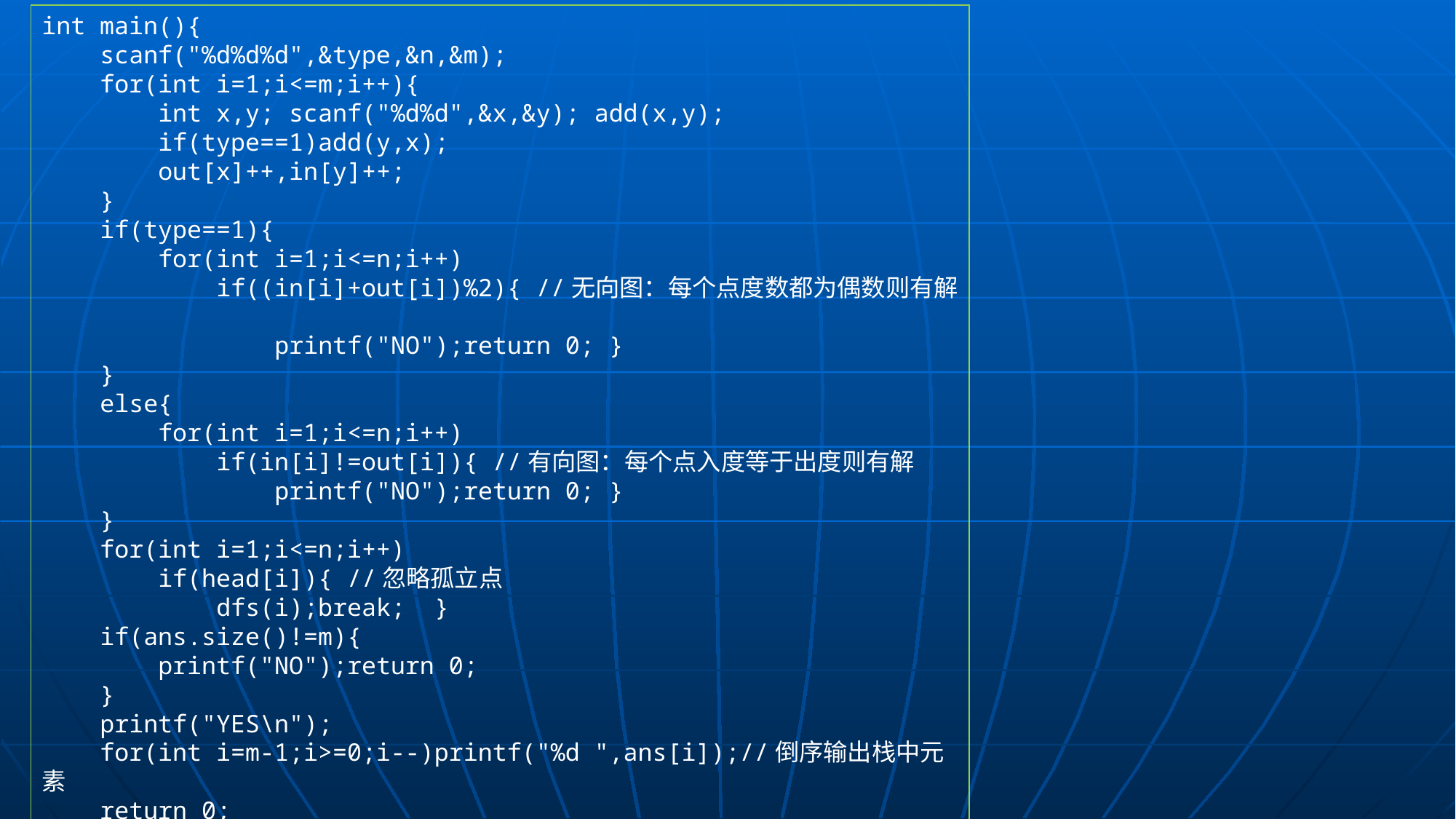

int main(){
    scanf("%d%d%d",&type,&n,&m);
    for(int i=1;i<=m;i++){
        int x,y; scanf("%d%d",&x,&y); add(x,y);
        if(type==1)add(y,x);
        out[x]++,in[y]++;
    }
    if(type==1){
        for(int i=1;i<=n;i++)
            if((in[i]+out[i])%2){ //无向图：每个点度数都为偶数则有解
                printf("NO");return 0; }
    }
    else{
        for(int i=1;i<=n;i++)
            if(in[i]!=out[i]){ //有向图：每个点入度等于出度则有解
                printf("NO");return 0; }
    }
    for(int i=1;i<=n;i++)
        if(head[i]){ //忽略孤立点
            dfs(i);break;  }
    if(ans.size()!=m){
        printf("NO");return 0;
    }
    printf("YES\n");
    for(int i=m-1;i>=0;i--)printf("%d ",ans[i]);//倒序输出栈中元素
    return 0;
}